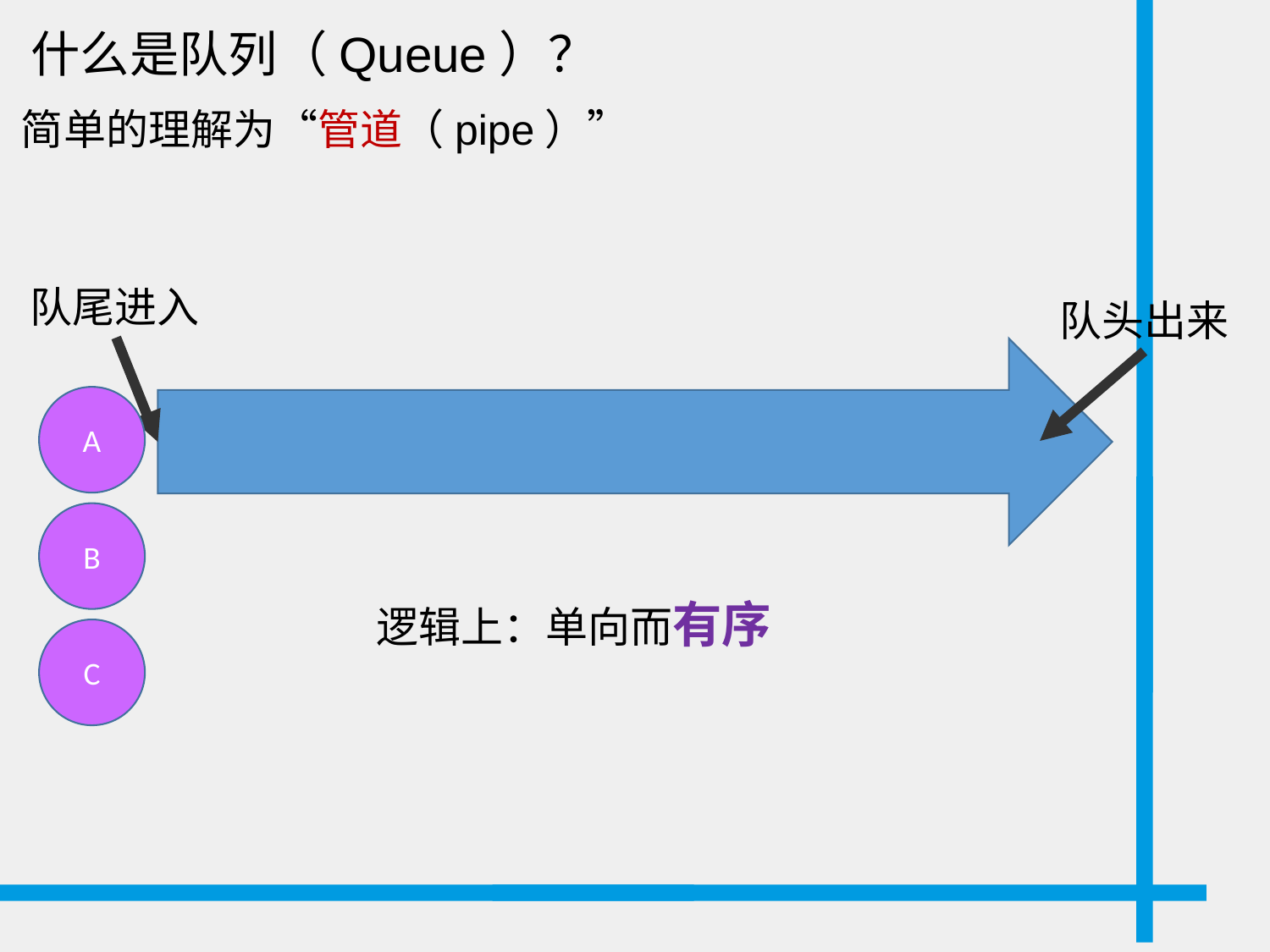

什么是队列（Queue）？
简单的理解为“管道（pipe）”
队尾进入
队头出来

A
B
逻辑上：单向而有序
C